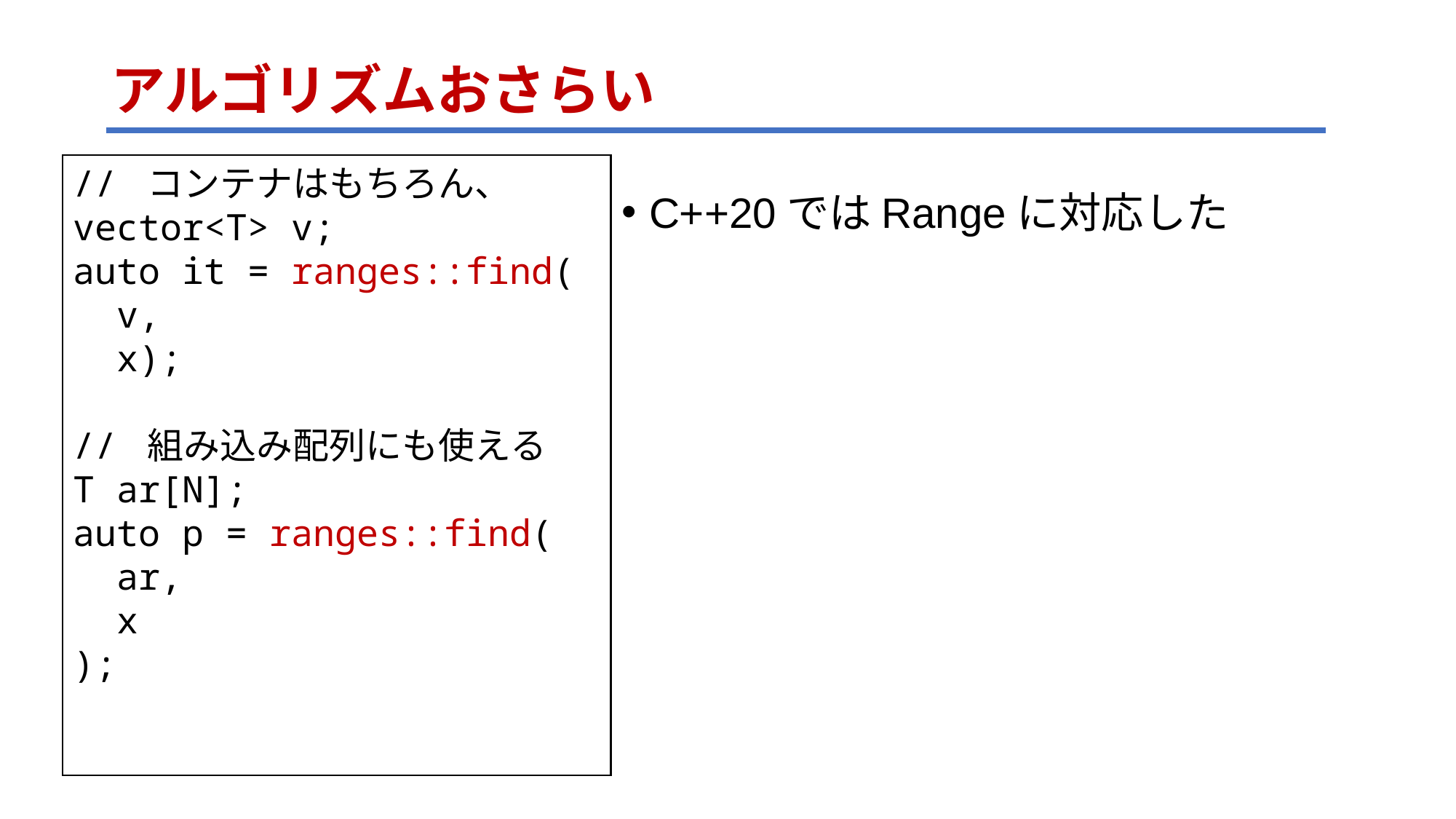

# アルゴリズムおさらい
C++20ではRangeに対応した
// コンテナはもちろん、
vector<T> v;
auto it = ranges::find(
  v,
  x);

// 組み込み配列にも使える
T ar[N];
auto p = ranges::find(
  ar,
  x
);